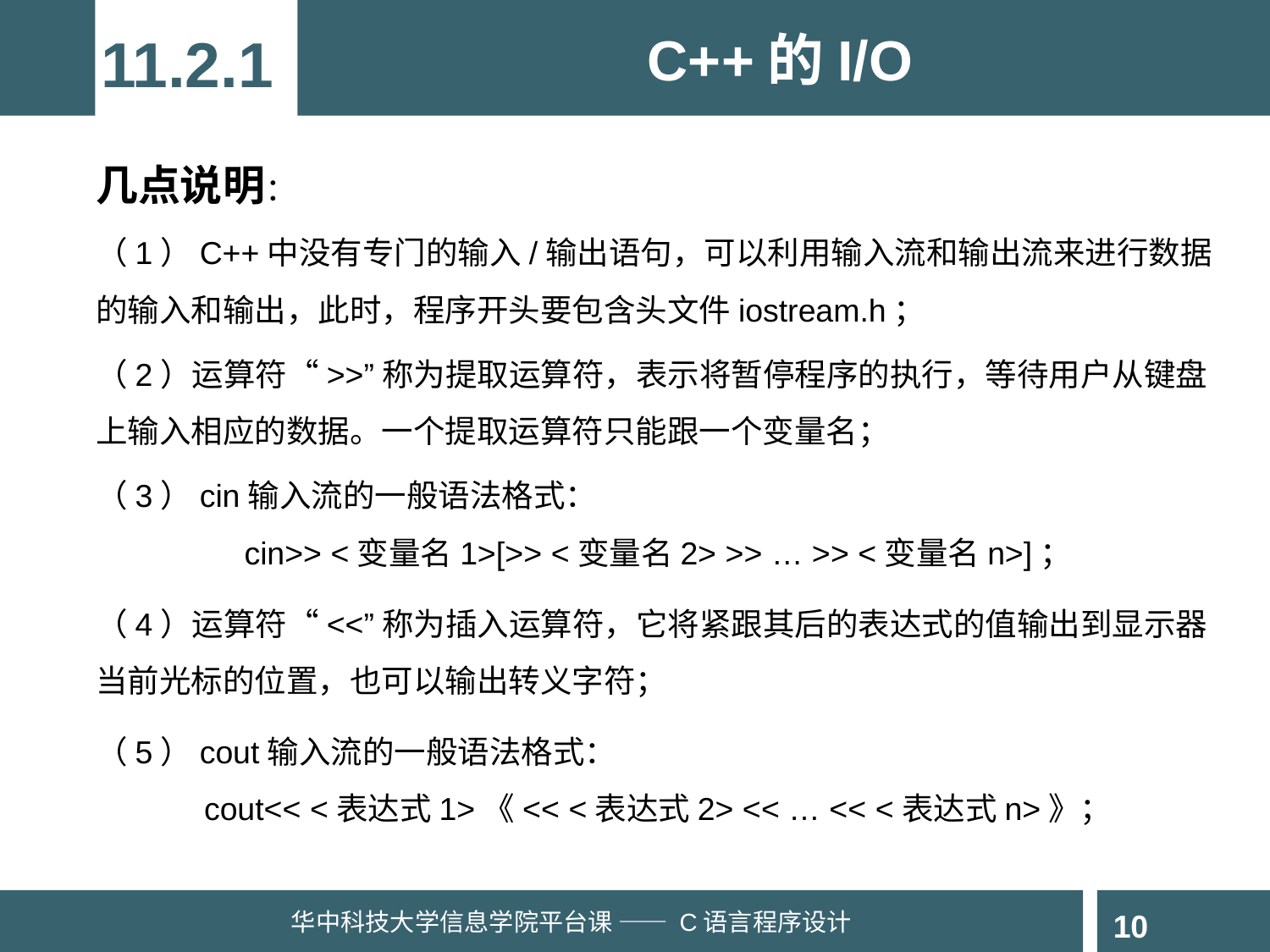

11.2.1
C++的I/O
几点说明：
（1）C++中没有专门的输入/输出语句，可以利用输入流和输出流来进行数据的输入和输出，此时，程序开头要包含头文件iostream.h；
（2）运算符“>>”称为提取运算符，表示将暂停程序的执行，等待用户从键盘上输入相应的数据。一个提取运算符只能跟一个变量名；
（3）cin输入流的一般语法格式：
cin>> <变量名1>[>> <变量名2> >> … >> <变量名n>]；
（4）运算符“<<”称为插入运算符，它将紧跟其后的表达式的值输出到显示器当前光标的位置，也可以输出转义字符；
（5）cout输入流的一般语法格式：
cout<< <表达式1>《<< <表达式2> << … << <表达式n>》；